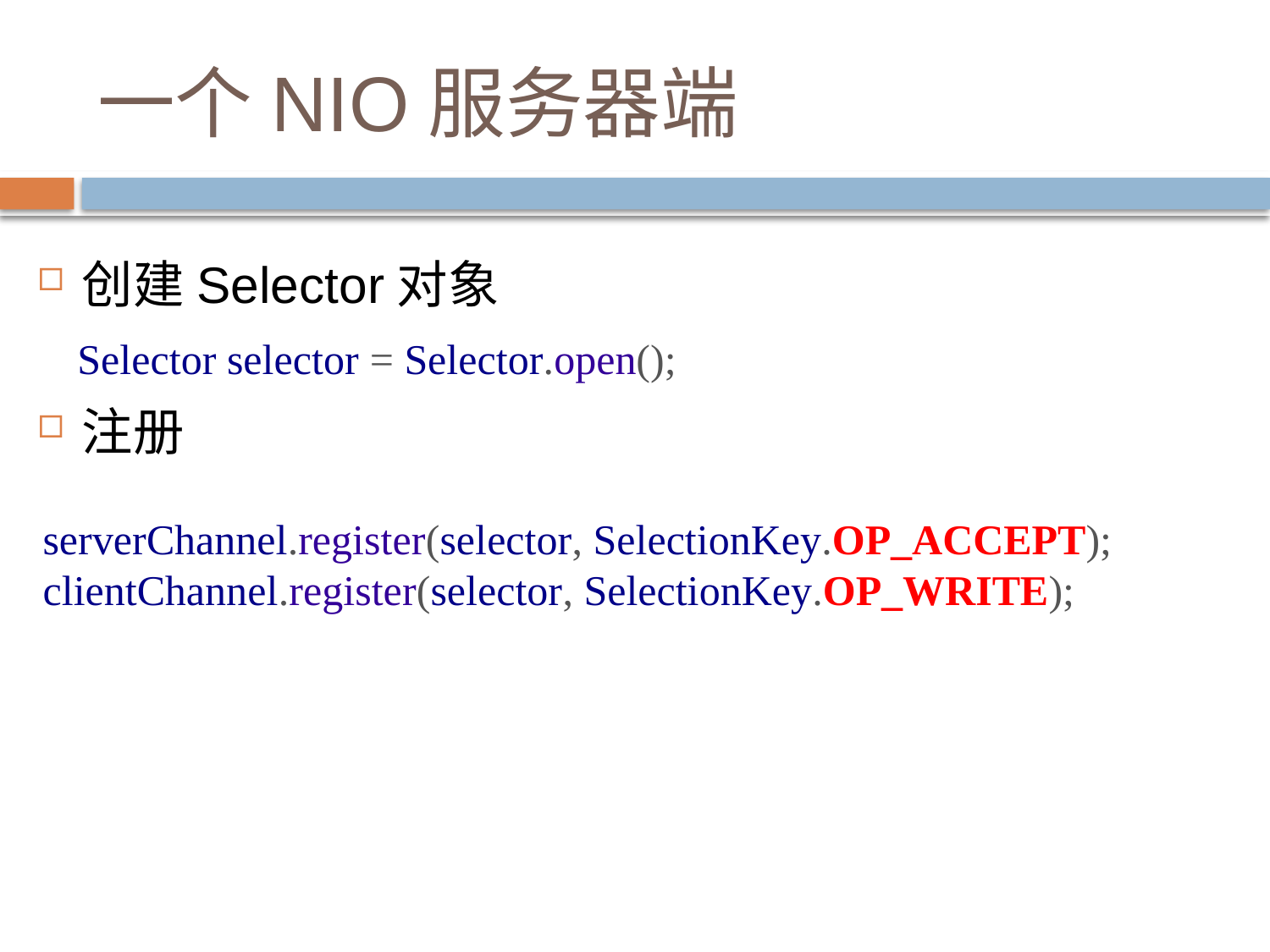

# 一个NIO服务器端
创建Selector对象

注册
Selector selector = Selector.open();
serverChannel.register(selector, SelectionKey.OP_ACCEPT);
clientChannel.register(selector, SelectionKey.OP_WRITE);